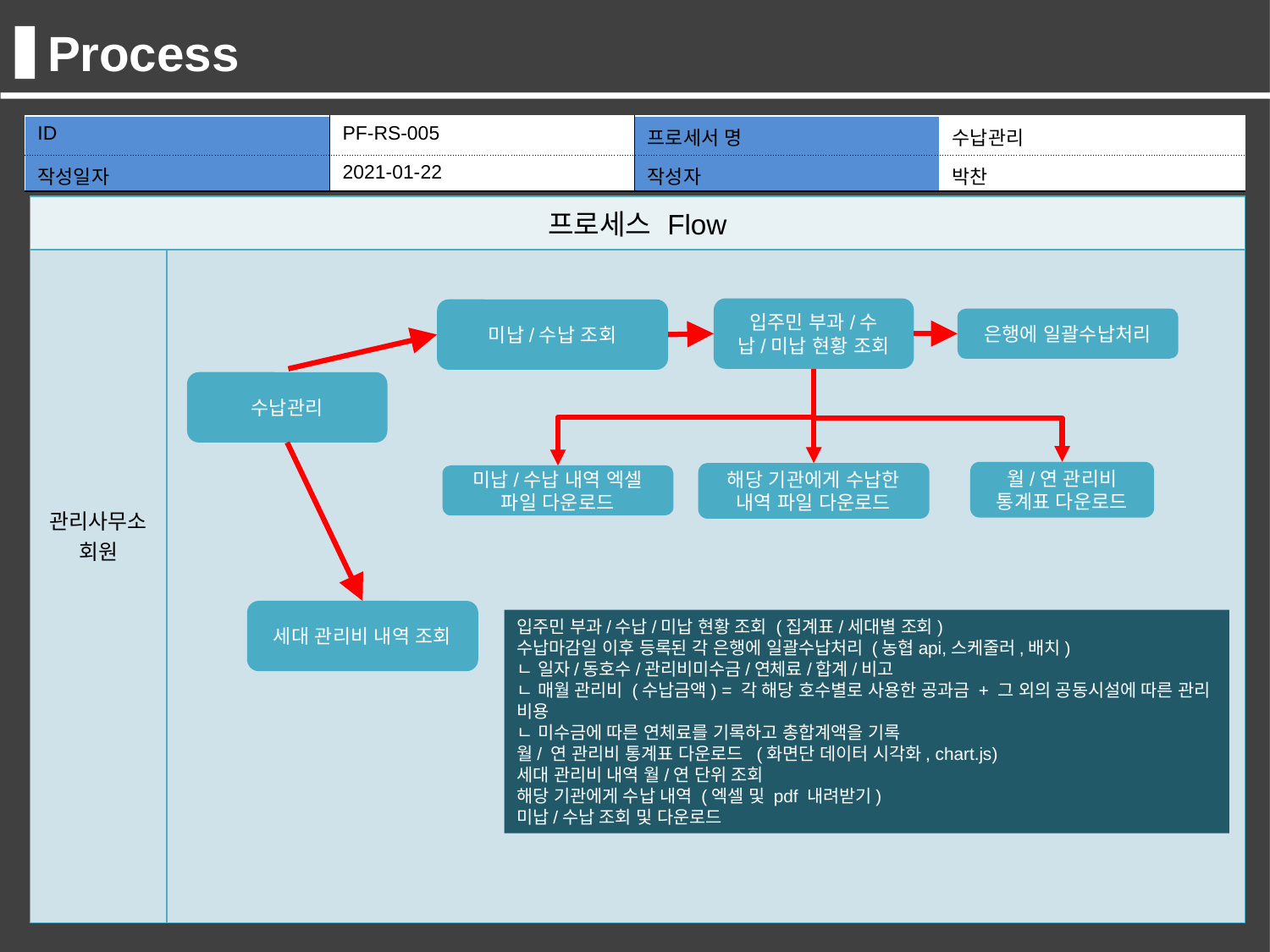

Process
Process

| ID | PF-RS-006 | 프로세서 명 | 최종합격자관리 |
| --- | --- | --- | --- |
| 작성일자 | 2016.05.11 | 작성자 | 김선도 |
| ID | PF-RS-005 | 프로세서 명 | 수납관리 |
| --- | --- | --- | --- |
| 작성일자 | 2021-01-22 | 작성자 | 박찬 |
| 프로세스 Flow |  |
| --- | --- |
| 관리자 교사 |  |
| 프로세스 Flow |  |
| --- | --- |
| 관리사무소 회원 |  |
입주민 부과/수납/미납 현황 조회
미납/수납 조회
은행에 일괄수납처리
1.면접 대상자 조회
수납관리
월/연 관리비 통계표 다운로드
해당 기관에게 수납한 내역 파일 다운로드
미납/수납 내역 엑셀 파일 다운로드
세대 관리비 내역 조회
입주민 부과/수납/미납 현황 조회 (집계표/세대별 조회)
수납마감일 이후 등록된 각 은행에 일괄수납처리 (농협api,스케줄러,배치)
ㄴ 일자/동호수/관리비미수금/연체료/합계/비고
ㄴ 매월 관리비 (수납금액) = 각 해당 호수별로 사용한 공과금 + 그 외의 공동시설에 따른 관리 비용
ㄴ 미수금에 따른 연체료를 기록하고 총합계액을 기록
월/ 연 관리비 통계표 다운로드  (화면단 데이터 시각화, chart.js)
세대 관리비 내역 월/연 단위 조회
해당 기관에게 수납 내역 (엑셀 및 pdf 내려받기)
미납/수납 조회 및 다운로드